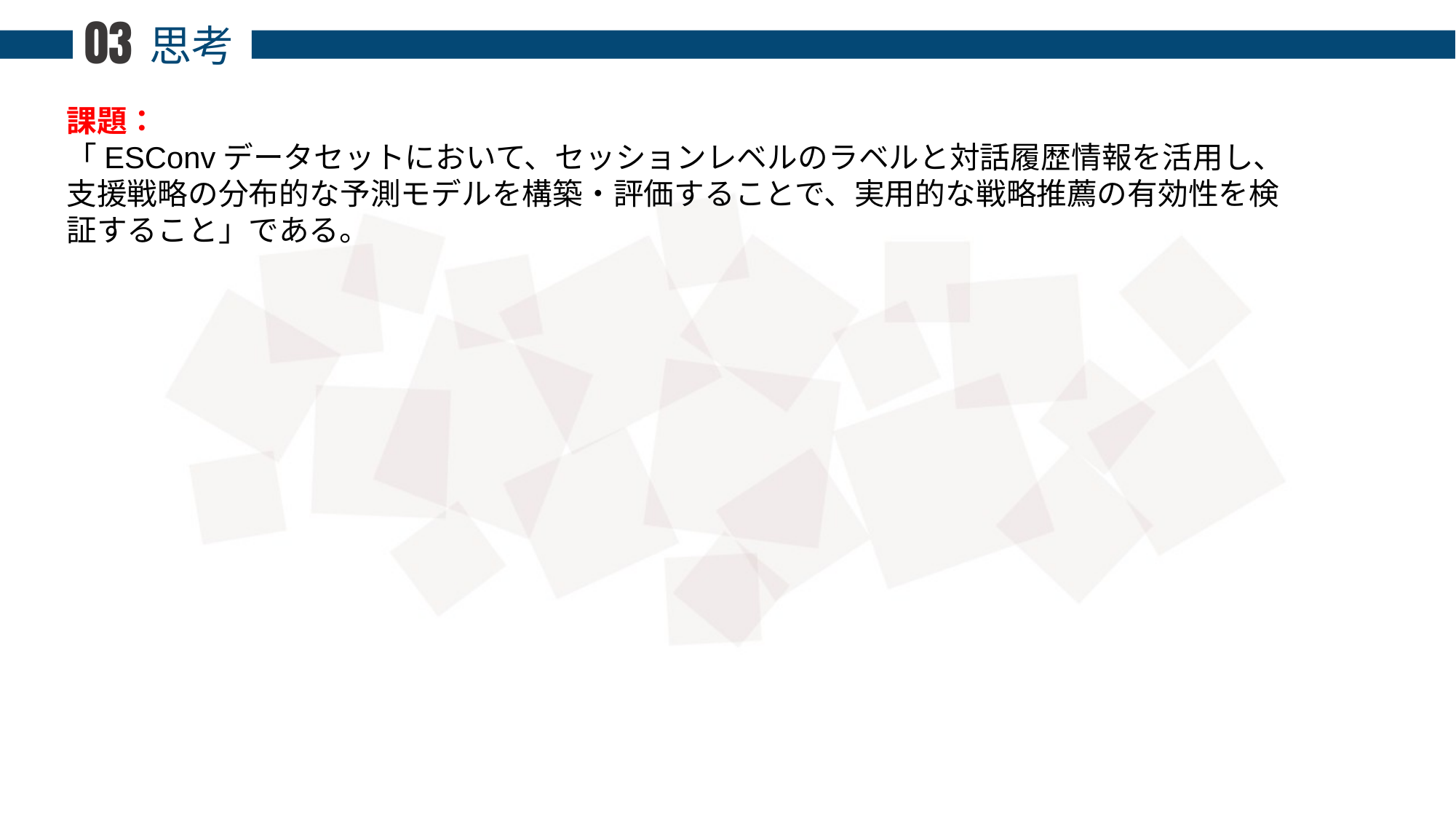

03
思考

課題：
「ESConvデータセットにおいて、セッションレベルのラベルと対話履歴情報を活用し、支援戦略の分布的な予測モデルを構築・評価することで、実用的な戦略推薦の有効性を検証すること」である。